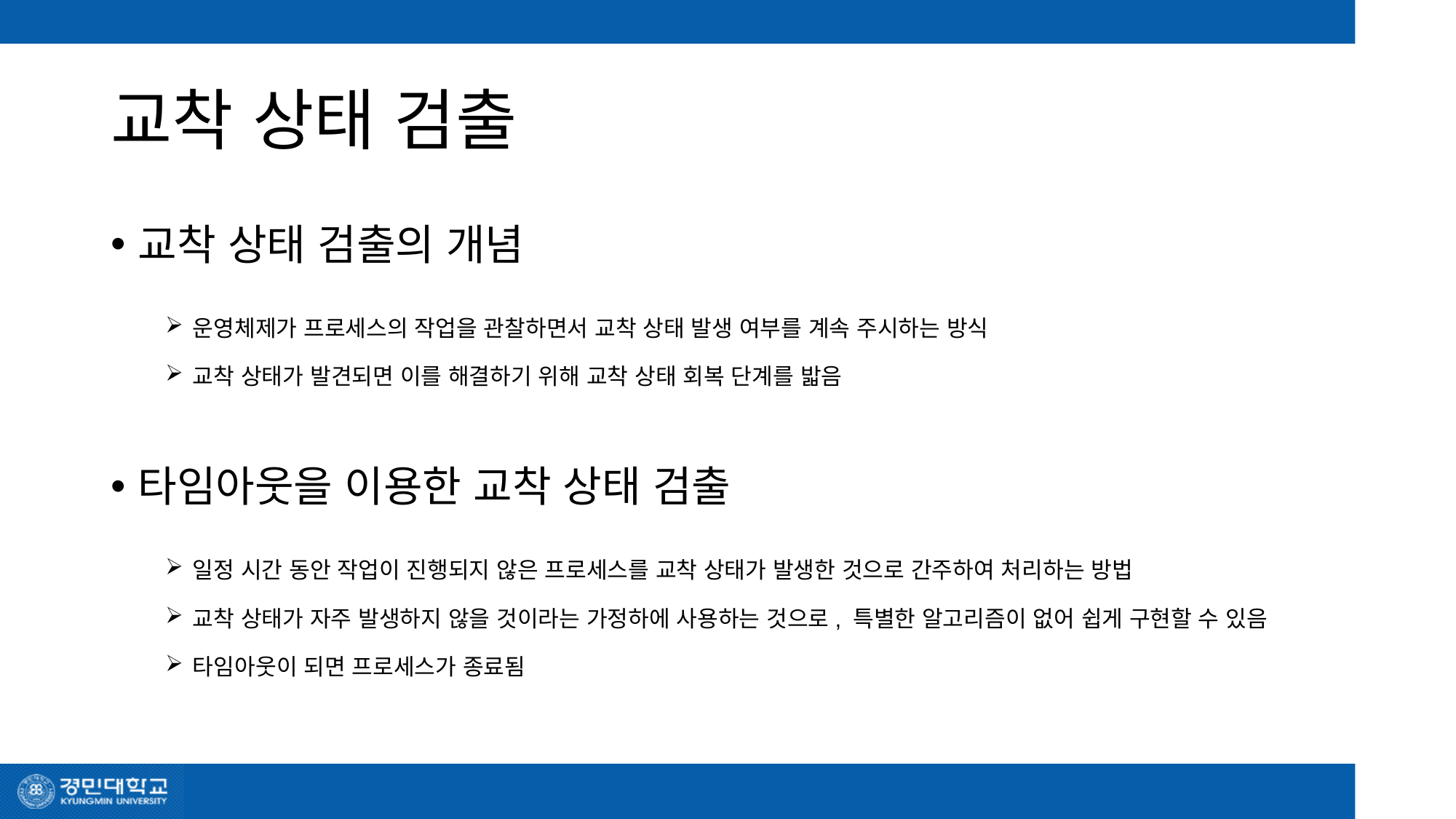

# 교착 상태 검출
교착 상태 검출의 개념

운영체제가 프로세스의 작업을 관찰하면서 교착 상태 발생 여부를 계속 주시하는 방식
교착 상태가 발견되면 이를 해결하기 위해 교착 상태 회복 단계를 밟음

타임아웃을 이용한 교착 상태 검출

일정 시간 동안 작업이 진행되지 않은 프로세스를 교착 상태가 발생한 것으로 간주하여 처리하는 방법
교착 상태가 자주 발생하지 않을 것이라는 가정하에 사용하는 것으로, 특별한 알고리즘이 없어 쉽게 구현할 수 있음
타임아웃이 되면 프로세스가 종료됨